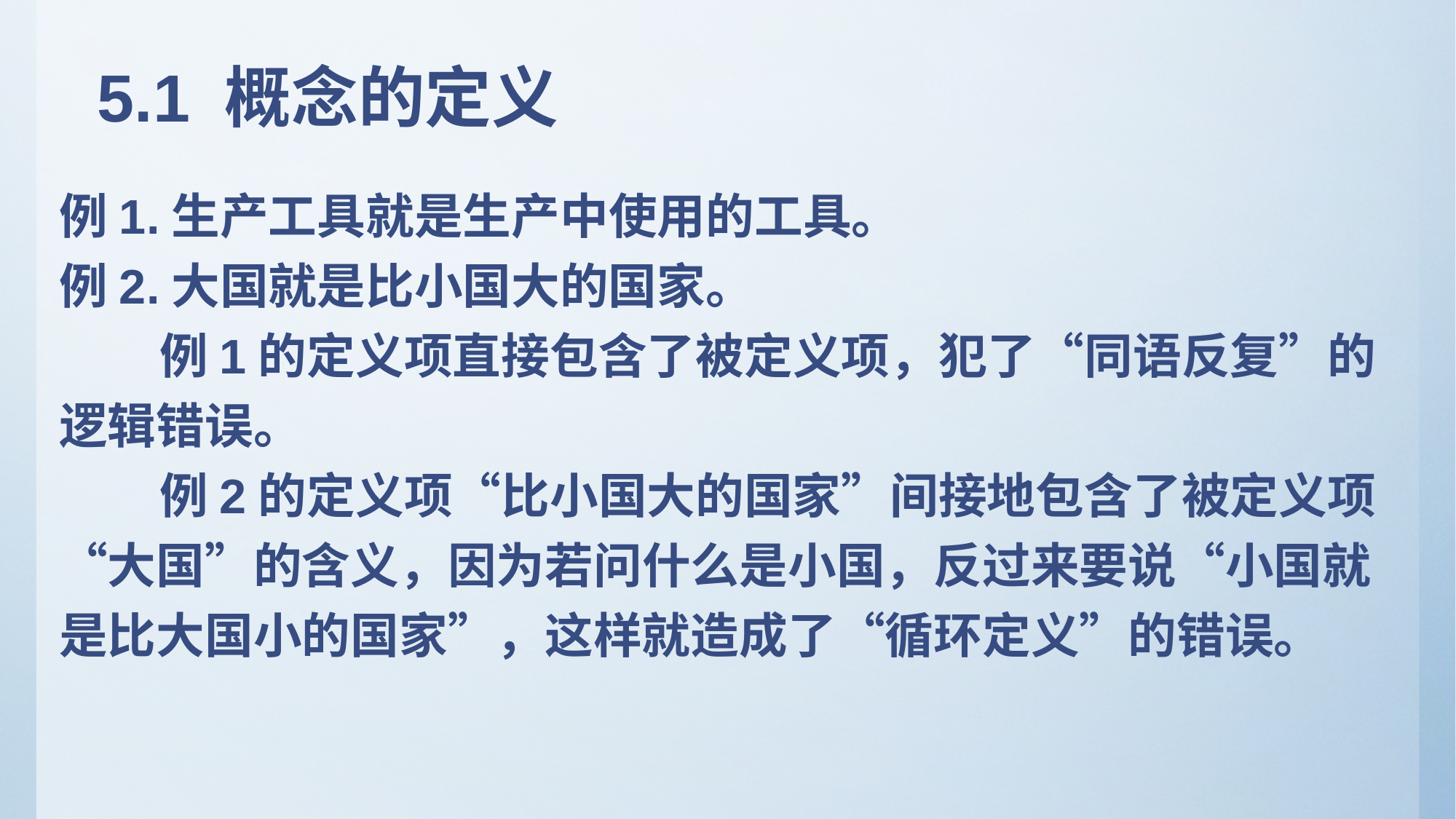

# 5.1 概念的定义
例1.生产工具就是生产中使用的工具。
例2.大国就是比小国大的国家。
        例1的定义项直接包含了被定义项，犯了“同语反复”的逻辑错误。
        例2的定义项“比小国大的国家”间接地包含了被定义项“大国”的含义，因为若问什么是小国，反过来要说“小国就是比大国小的国家”，这样就造成了“循环定义”的错误。